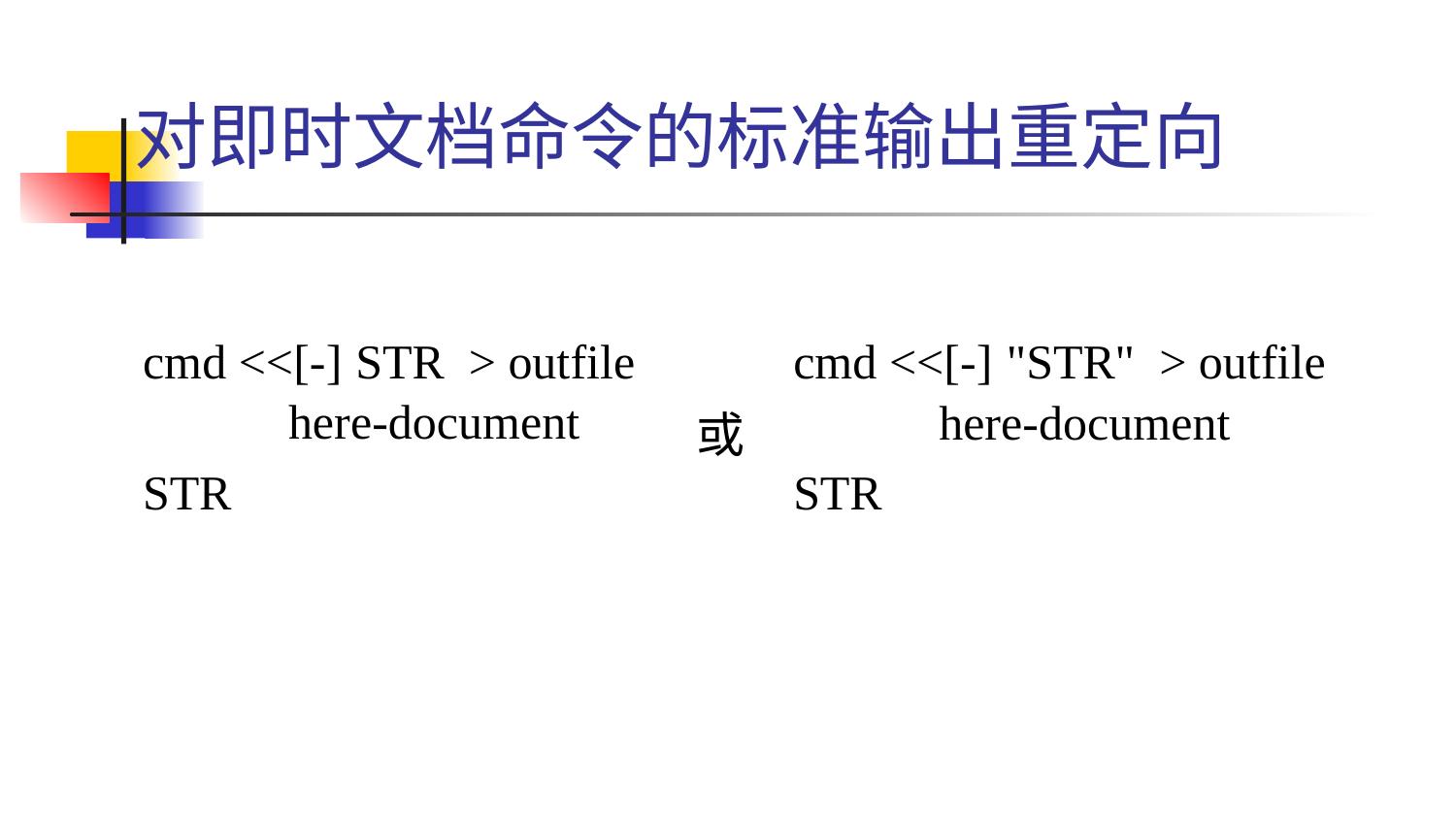

# 对即时文档命令的标准输出重定向

| cmd <<[-] STR > outfile |  | cmd <<[-] "STR" > outfile |
| --- | --- | --- |
| here-document | 或 | here-document |
| STR |  | STR |